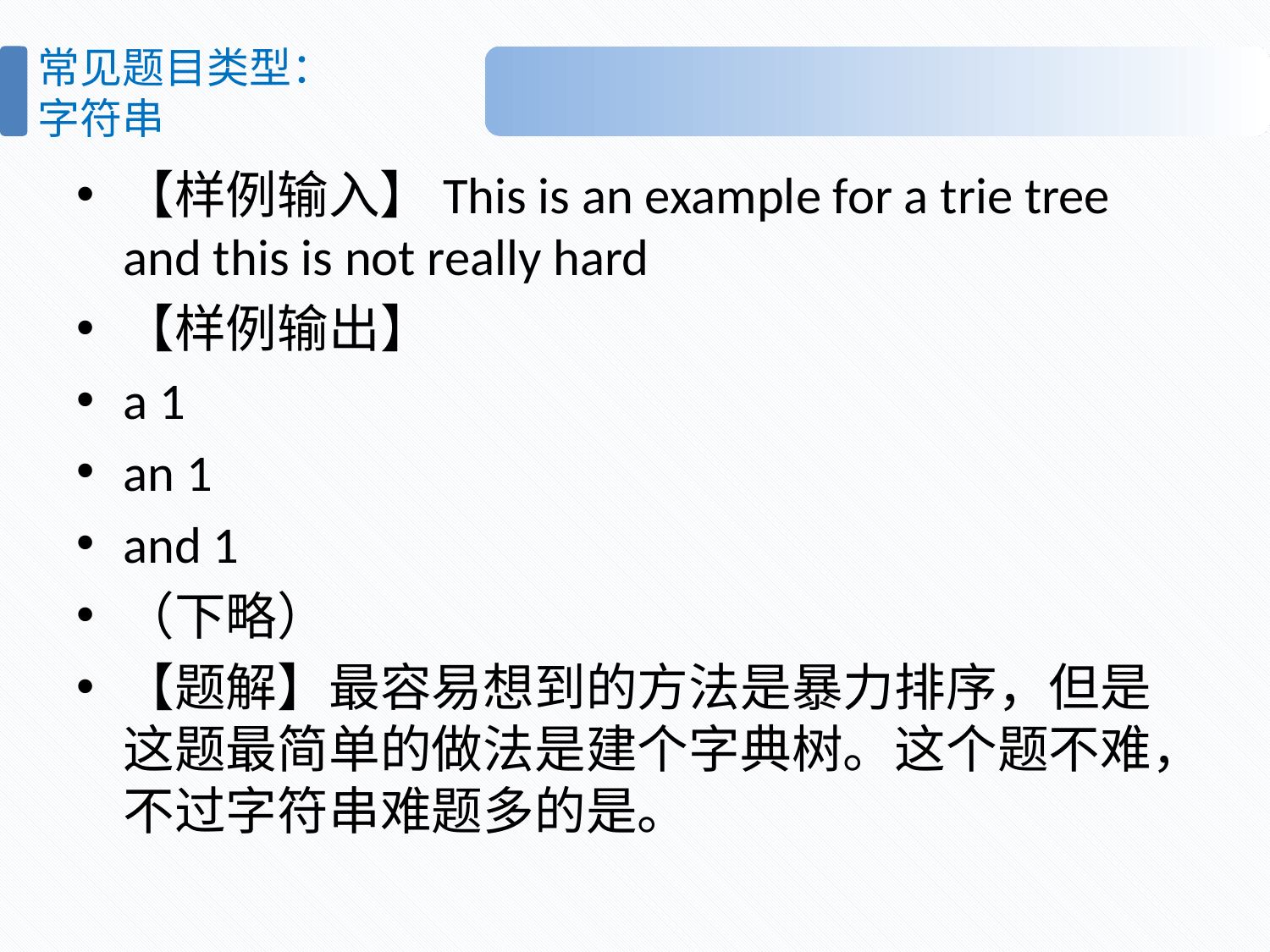

# 常见题目类型： 字符串
【样例输入】This is an example for a trie tree and this is not really hard
【样例输出】
a 1
an 1
and 1
（下略）
【题解】最容易想到的方法是暴力排序，但是这题最简单的做法是建个字典树。这个题不难，不过字符串难题多的是。